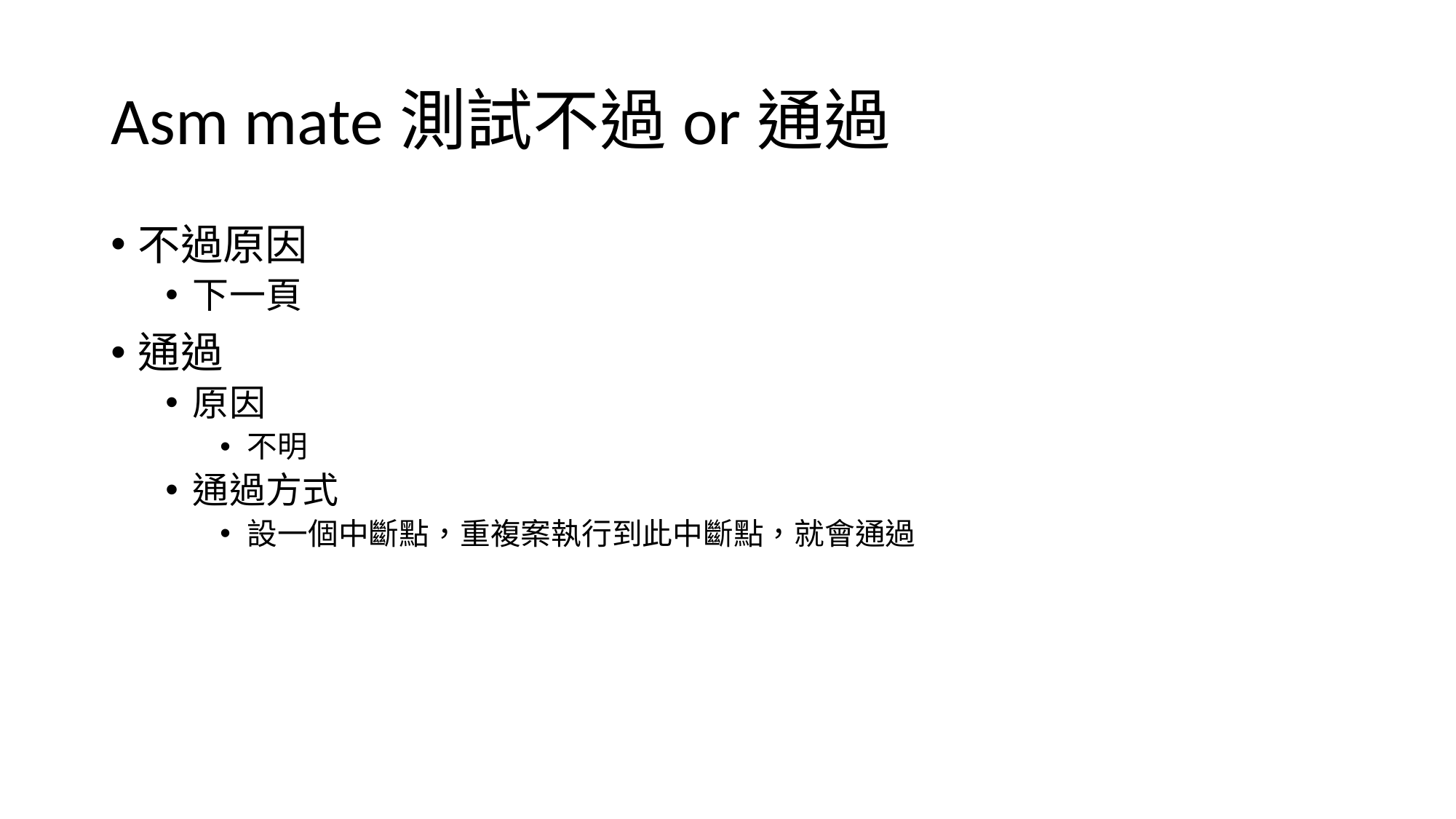

# Asm mate測試不過or通過
不過原因
下一頁
通過
原因
不明
通過方式
設一個中斷點，重複案執行到此中斷點，就會通過